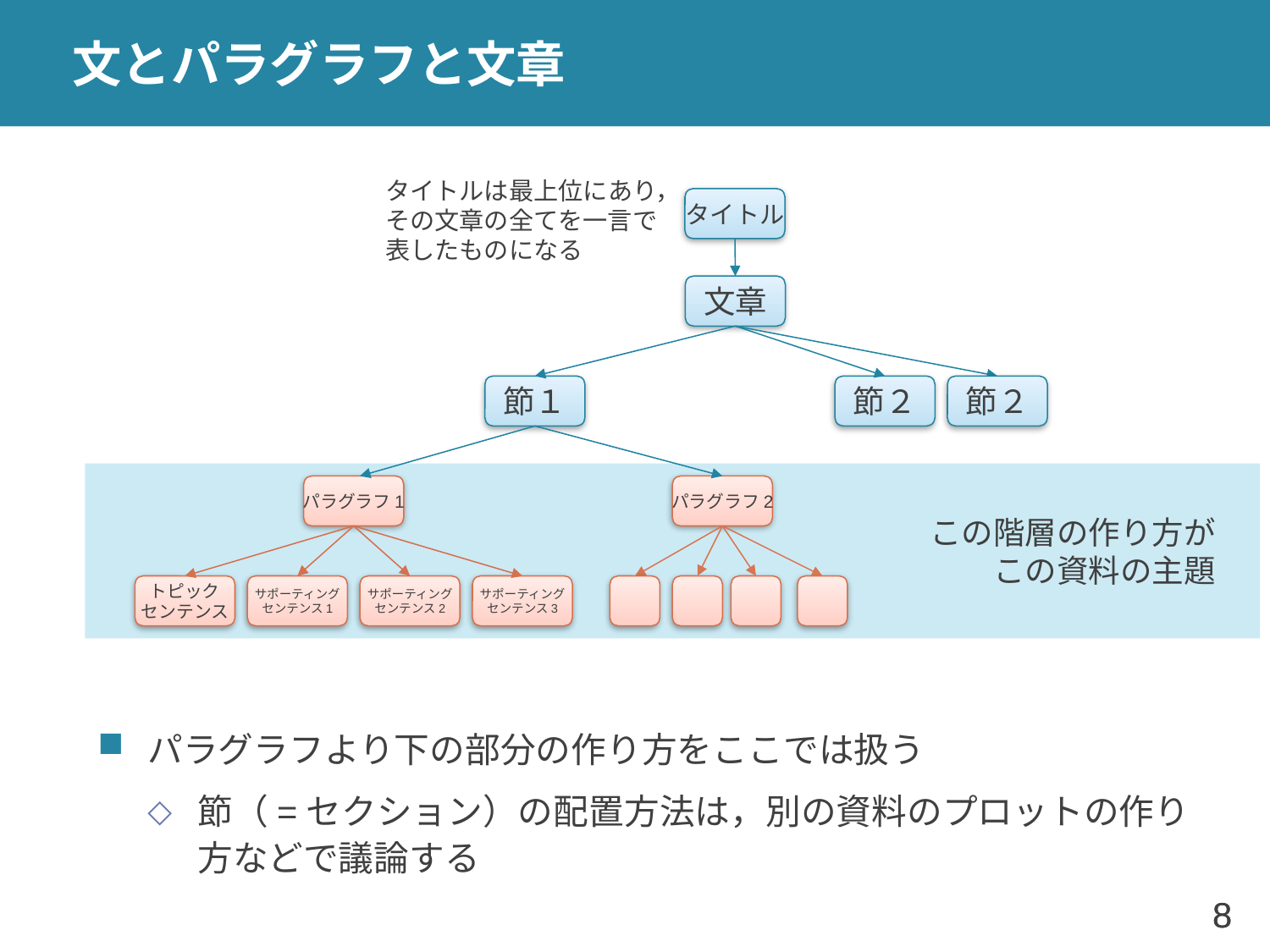

# 文とパラグラフと文章
タイトルは最上位にあり，
その文章の全てを一言で
表したものになる
タイトル
文章
節１
節２
節２
この階層の作り方が　
この資料の主題
パラグラフ1
パラグラフ2
トピック
センテンス
サポーティング
センテンス1
サポーティング
センテンス2
サポーティング
センテンス3

パラグラフより下の部分の作り方をここでは扱う
節（=セクション）の配置方法は，別の資料のプロットの作り方などで議論する